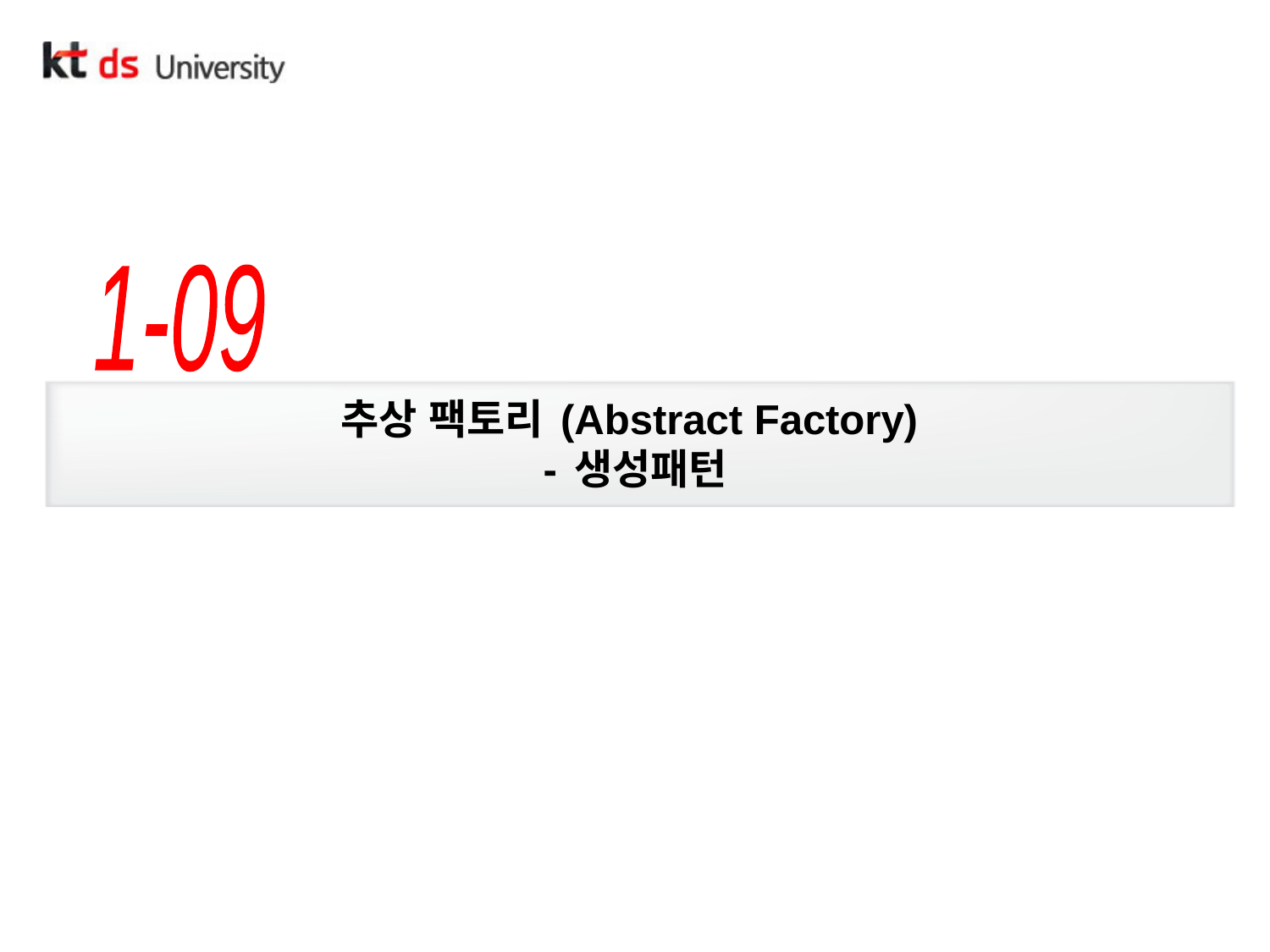

1-09
# 추상 팩토리 (Abstract Factory) - 생성패턴